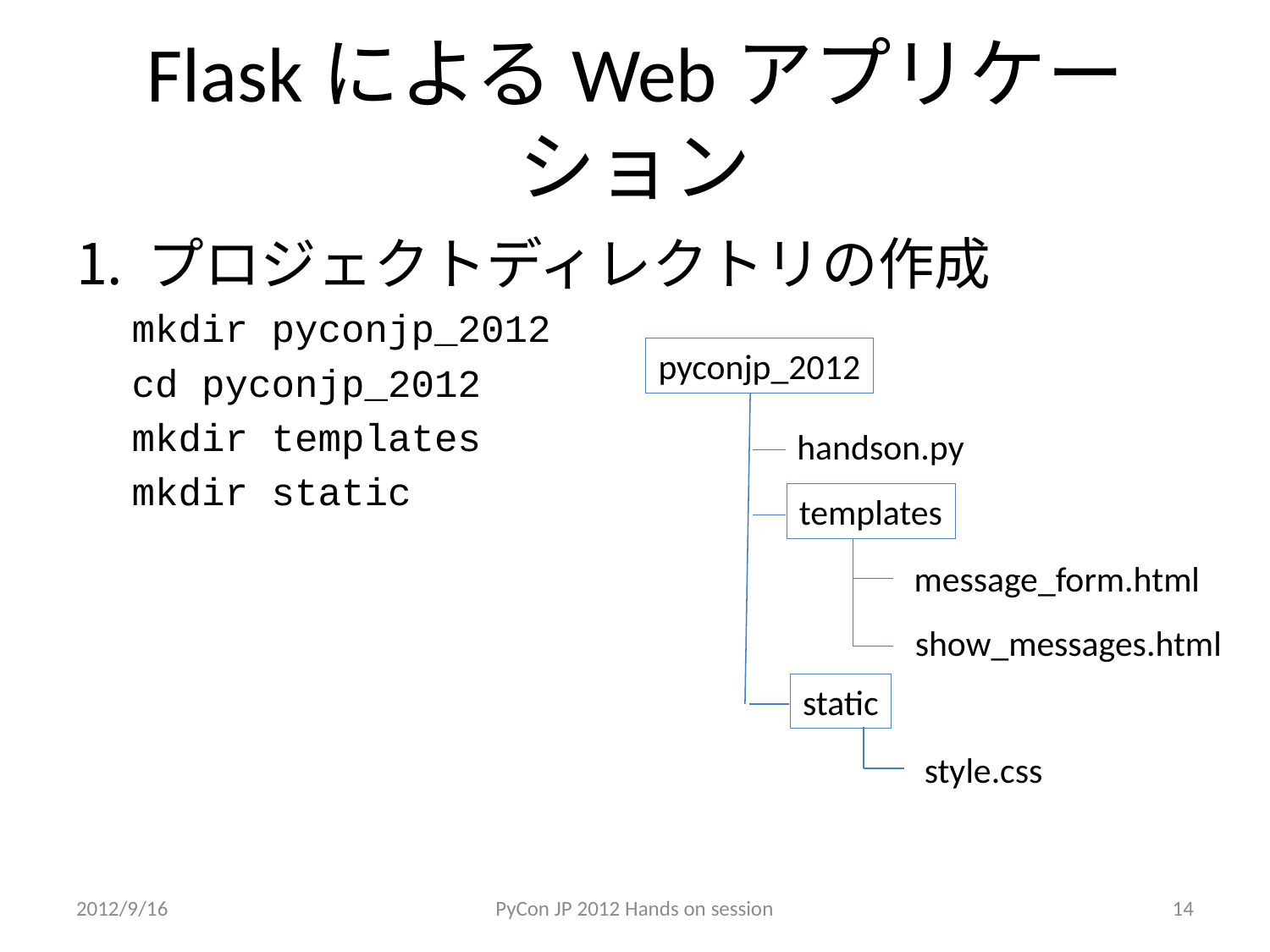

# FlaskによるWebアプリケーション
プロジェクトディレクトリの作成
mkdir pyconjp_2012
cd pyconjp_2012
mkdir templates
mkdir static

pyconjp_2012
handson.py
templates
message_form.html
show_messages.html
static
style.css
2012/9/16
PyCon JP 2012 Hands on session
14